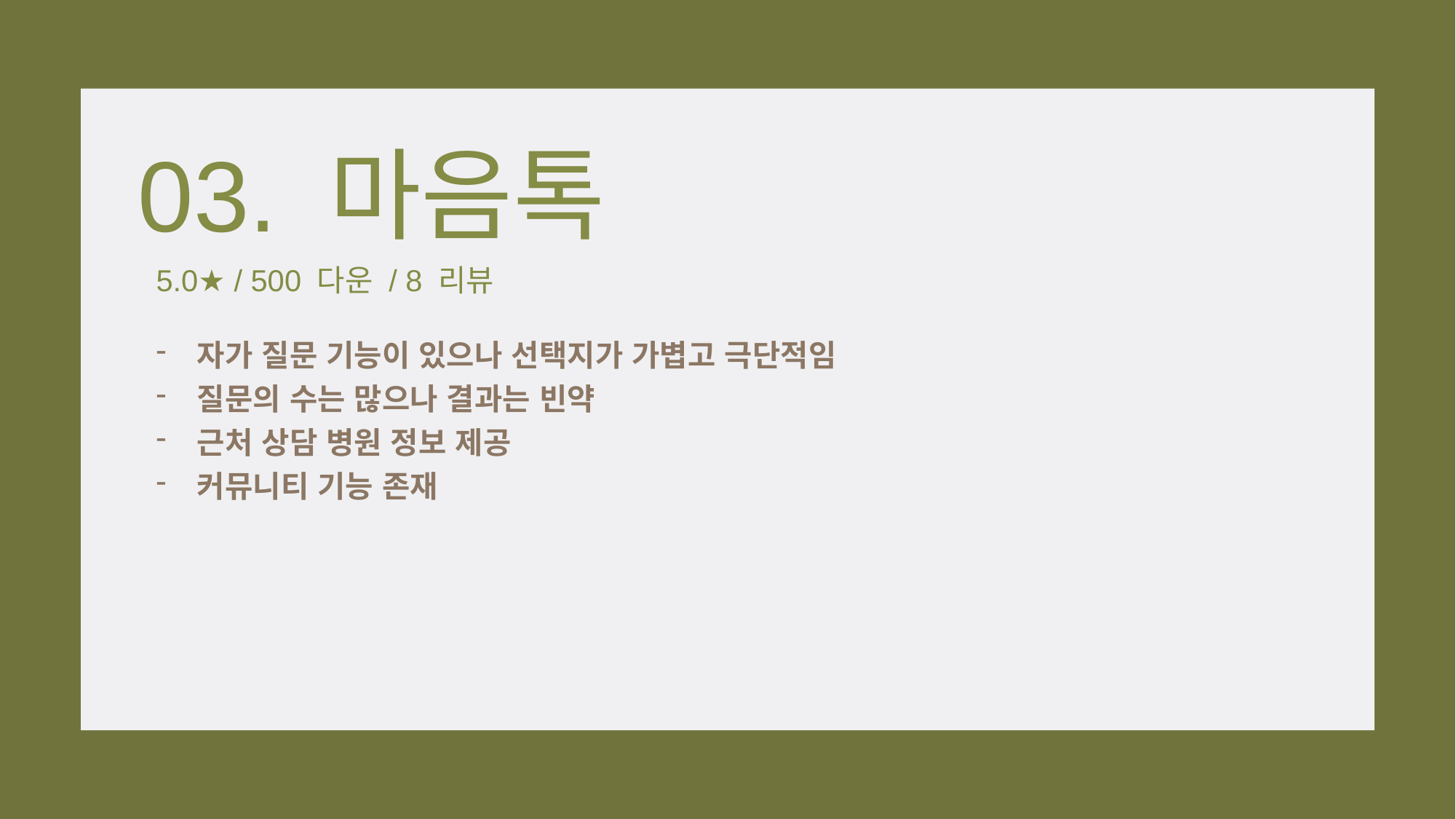

03. 마음톡
5.0★ / 500 다운 / 8 리뷰
자가 질문 기능이 있으나 선택지가 가볍고 극단적임
질문의 수는 많으나 결과는 빈약
근처 상담 병원 정보 제공
커뮤니티 기능 존재